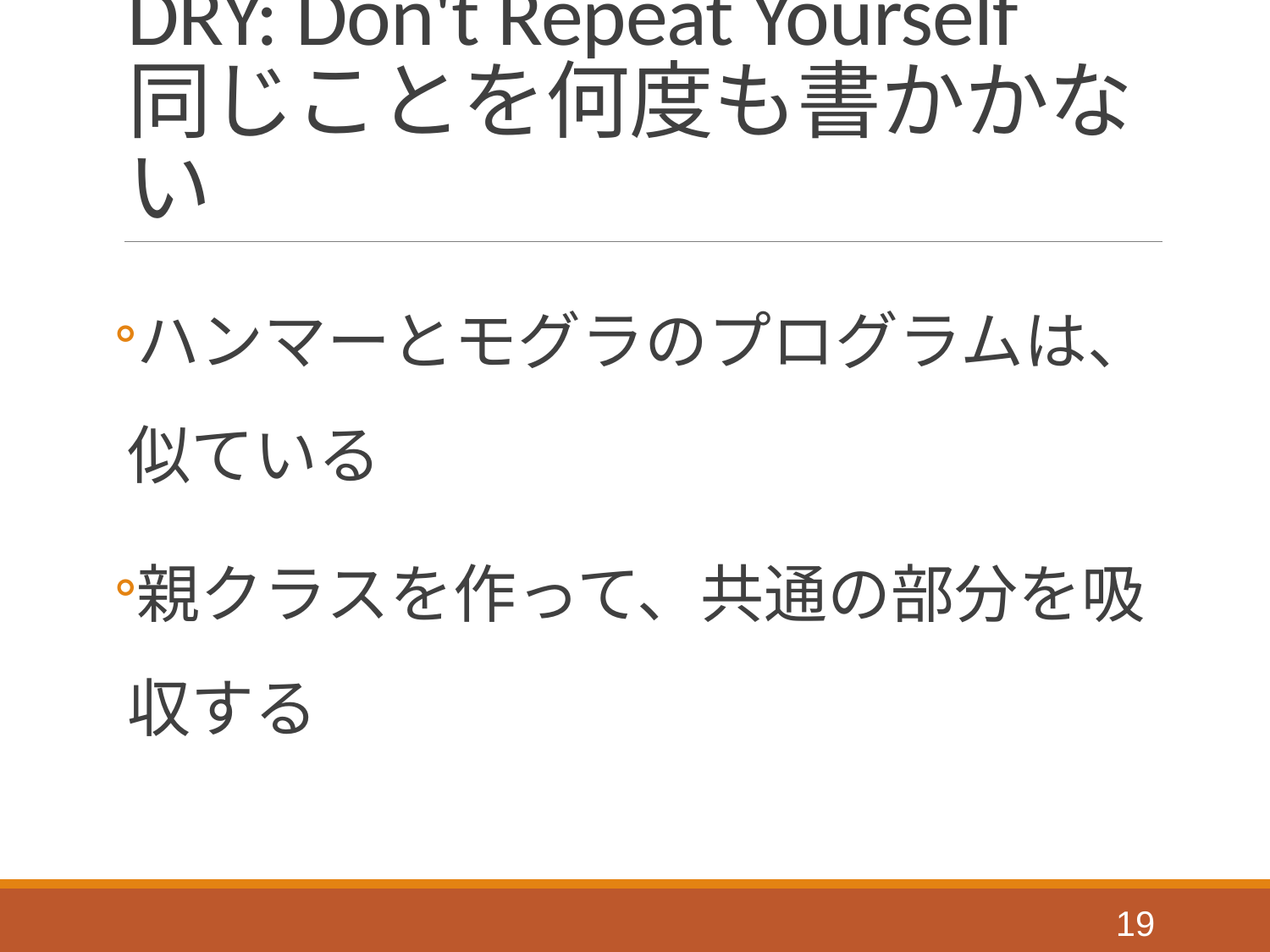

# DRY: Don't Repeat Yourself 同じことを何度も書かかない
ハンマーとモグラのプログラムは、似ている
親クラスを作って、共通の部分を吸収する
19